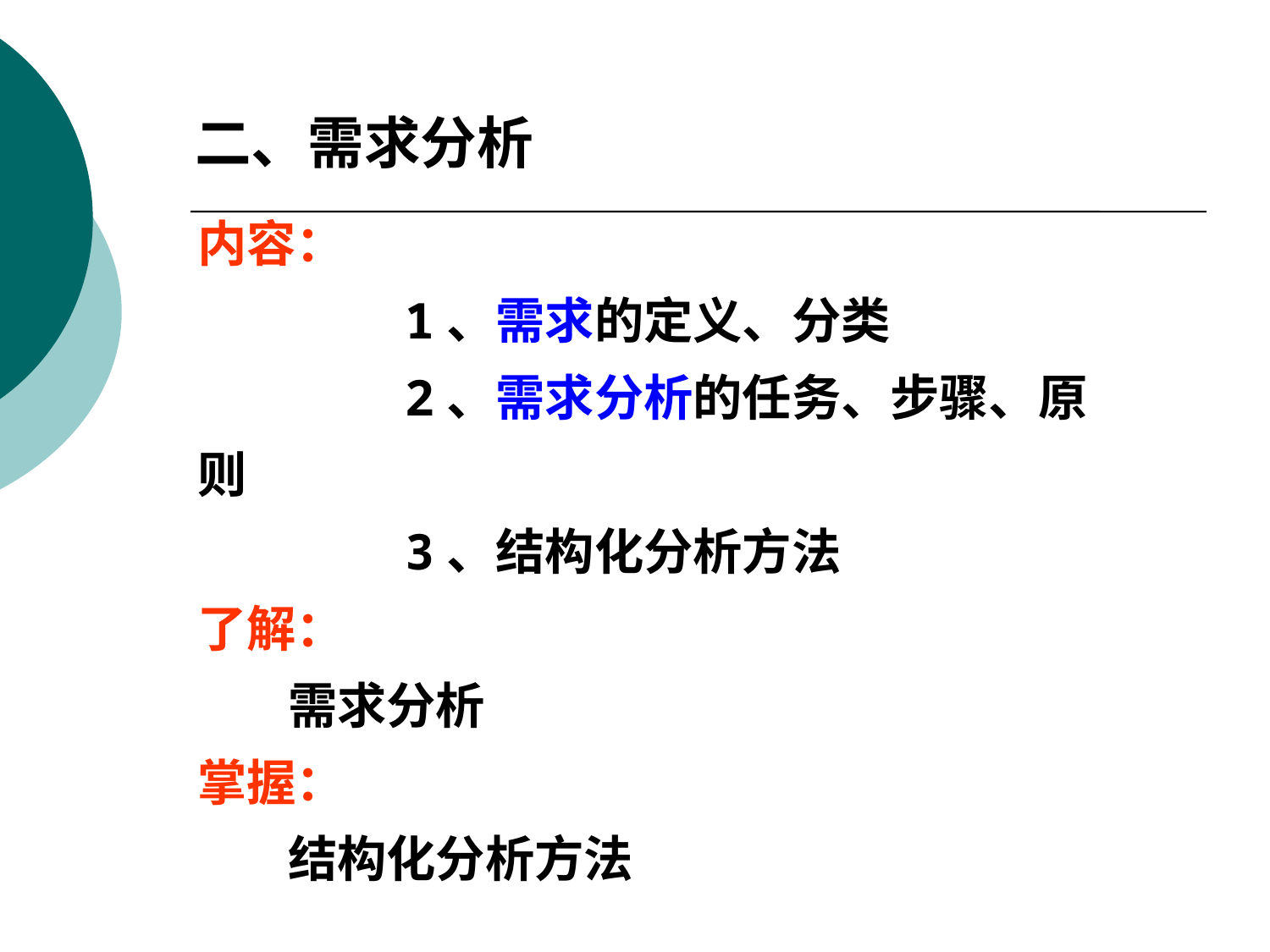

二、需求分析
内容：
       1、需求的定义、分类
       2、需求分析的任务、步骤、原则
       3、结构化分析方法
了解：
       需求分析
掌握：
       结构化分析方法